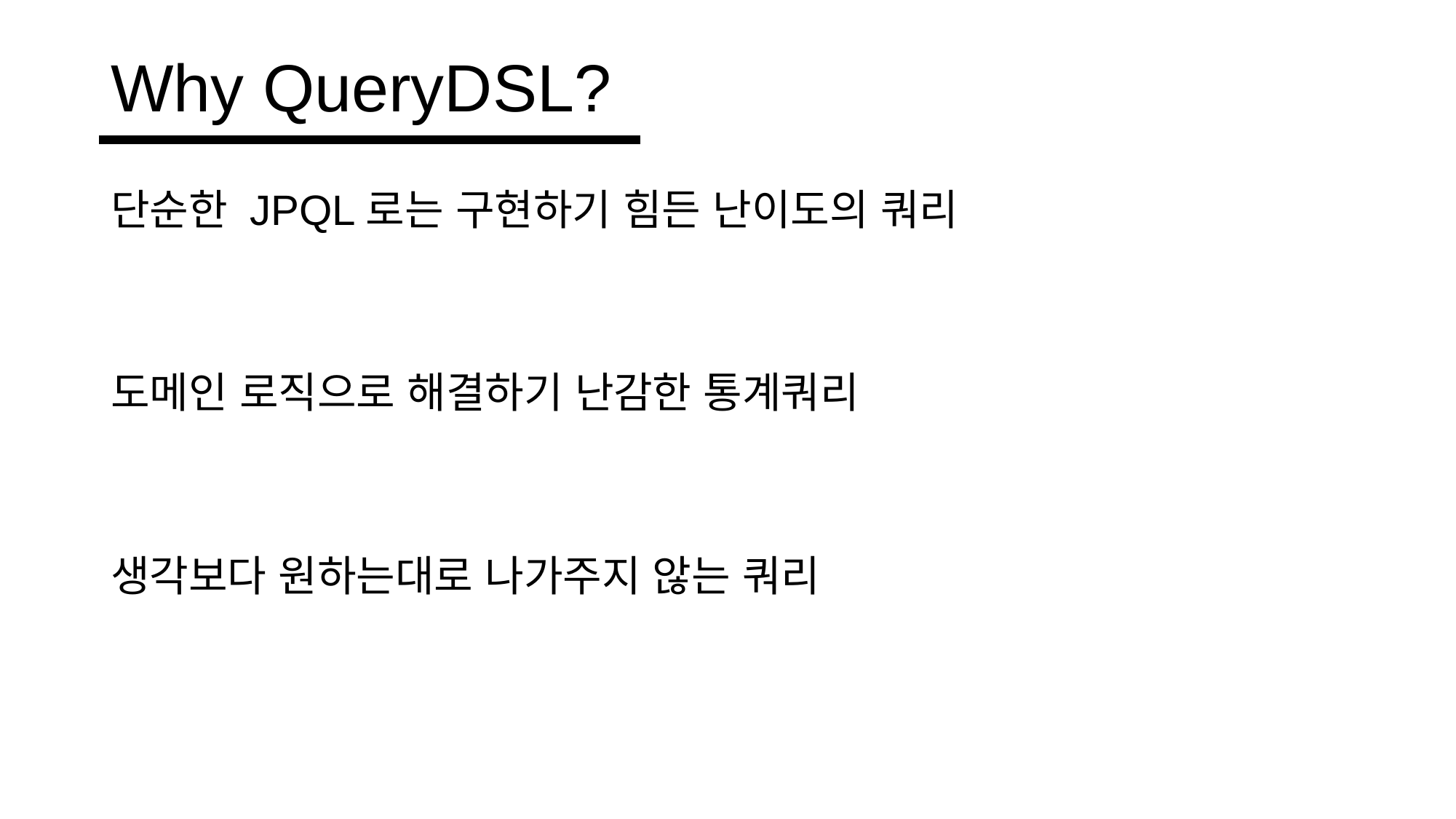

# Why QueryDSL?

단순한 JPQL로는 구현하기 힘든 난이도의 쿼리

도메인 로직으로 해결하기 난감한 통계쿼리

생각보다 원하는대로 나가주지 않는 쿼리